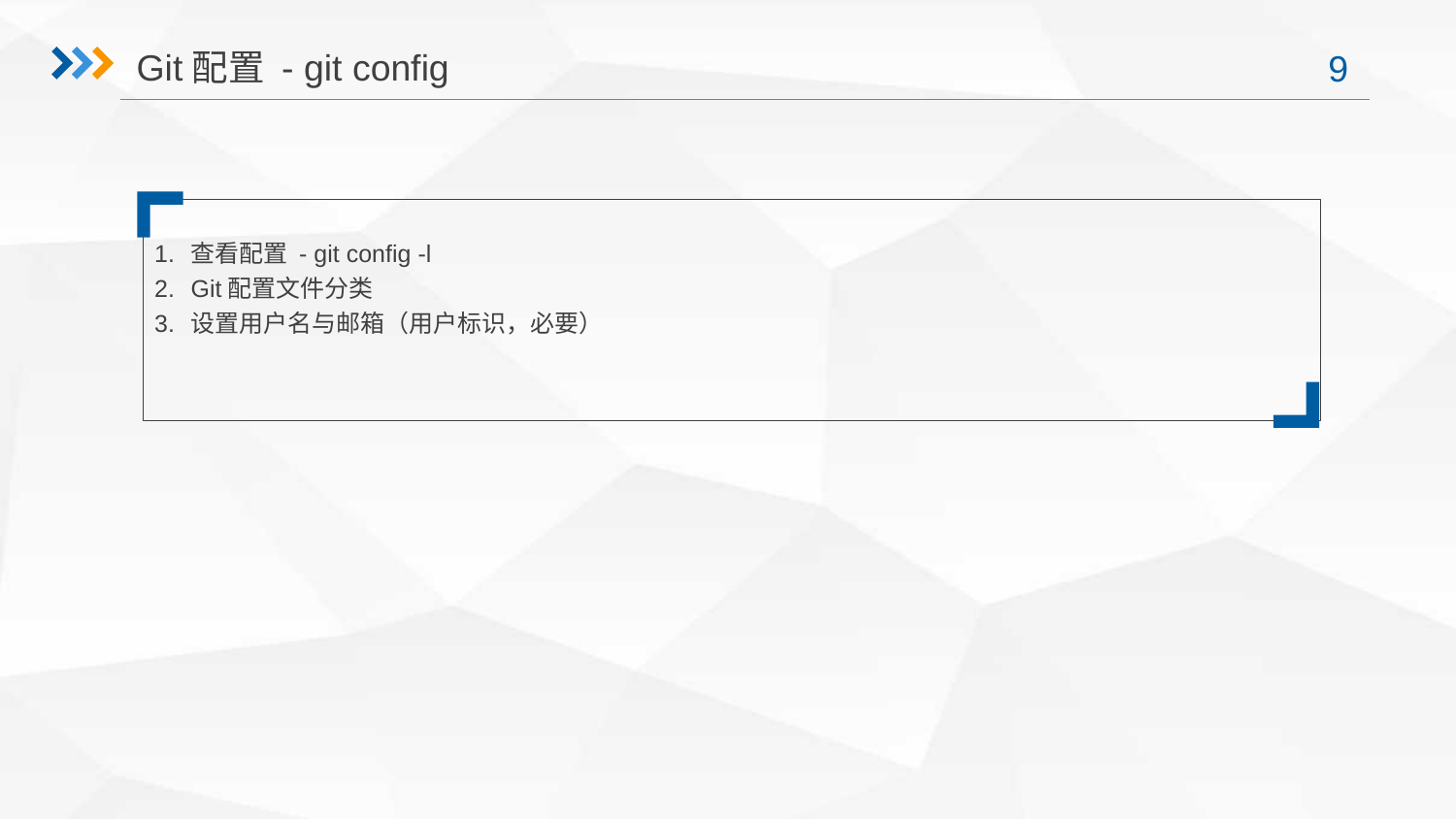

Git配置 - git config

查看配置 - git config -l
Git配置文件分类
设置用户名与邮箱（用户标识，必要）